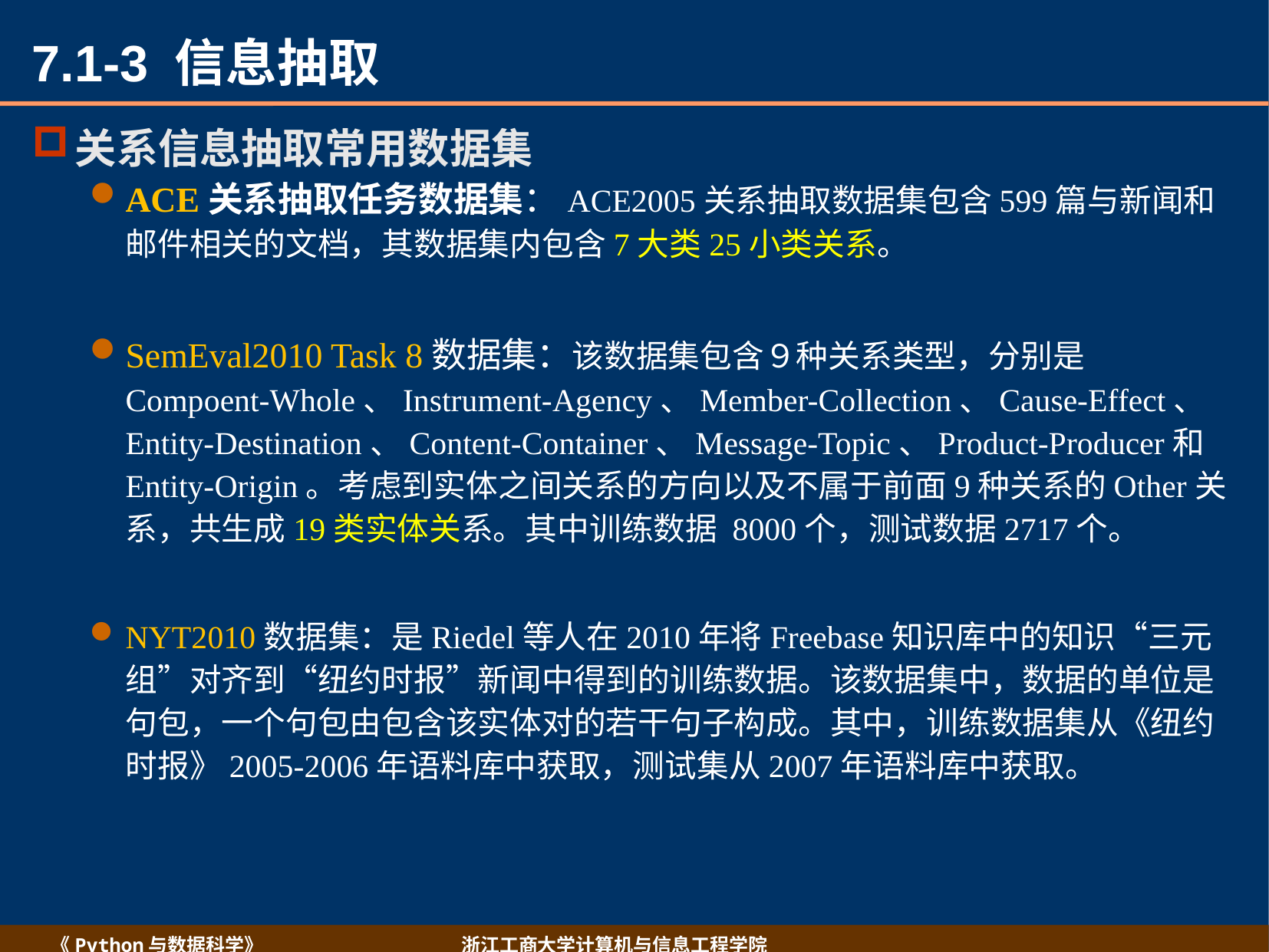

# 7.1-3 信息抽取
关系信息抽取常用数据集
ACE关系抽取任务数据集：ACE2005关系抽取数据集包含599篇与新闻和邮件相关的文档，其数据集内包含7大类25小类关系。

SemEval2010 Task 8数据集：该数据集包含９种关系类型，分别是Compoent-Whole、Instrument-Agency、Member-Collection、Cause-Effect、Entity-Destination、Content-Container、Message-Topic、Product-Producer和Entity-Origin。考虑到实体之间关系的方向以及不属于前面9种关系的Other关系，共生成19类实体关系。其中训练数据 8000个，测试数据2717个。

NYT2010数据集：是Riedel等人在2010年将Freebase知识库中的知识“三元组”对齐到“纽约时报”新闻中得到的训练数据。该数据集中，数据的单位是句包，一个句包由包含该实体对的若干句子构成。其中，训练数据集从《纽约时报》2005-2006年语料库中获取，测试集从2007年语料库中获取。